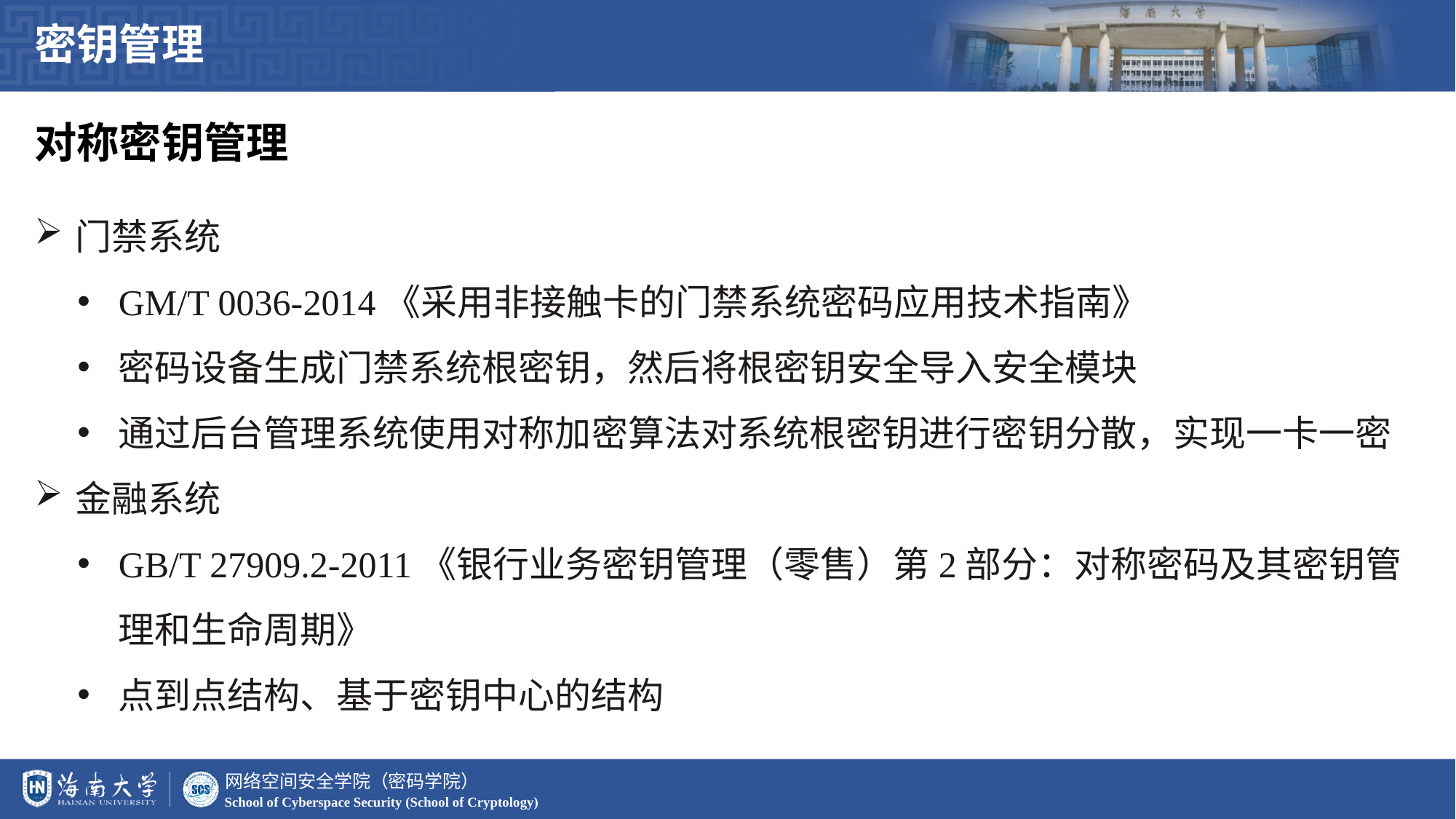

密钥管理
对称密钥管理
门禁系统
GM/T 0036-2014《采用非接触卡的门禁系统密码应用技术指南》
密码设备生成门禁系统根密钥，然后将根密钥安全导入安全模块
通过后台管理系统使用对称加密算法对系统根密钥进行密钥分散，实现一卡一密
金融系统
GB/T 27909.2-2011《银行业务密钥管理（零售）第2部分：对称密码及其密钥管理和生命周期》
点到点结构、基于密钥中心的结构
60